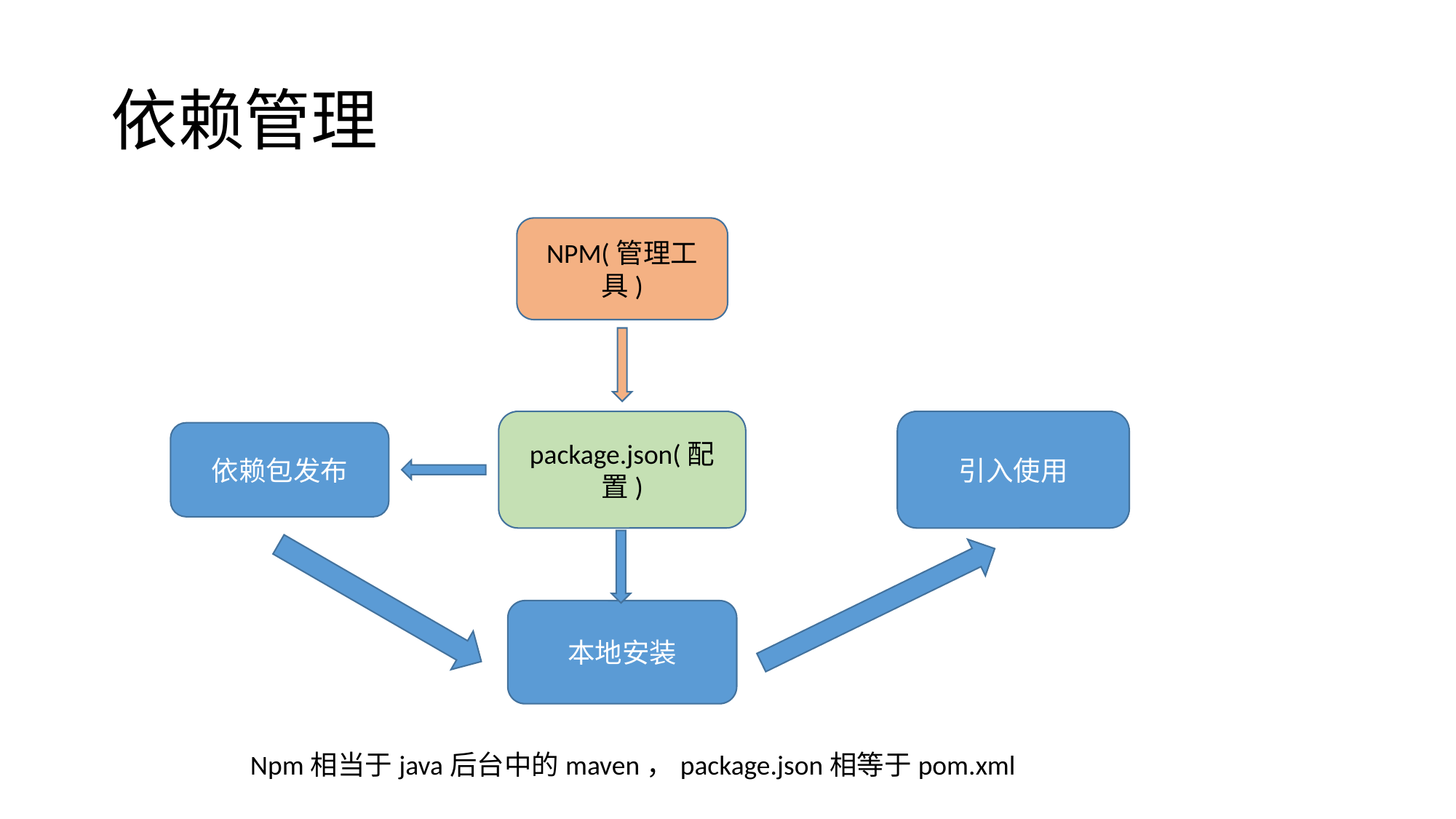

# 依赖管理
NPM(管理工具)

package.json(配置)
引入使用
依赖包发布

本地安装
Npm相当于java后台中的maven，package.json相等于pom.xml